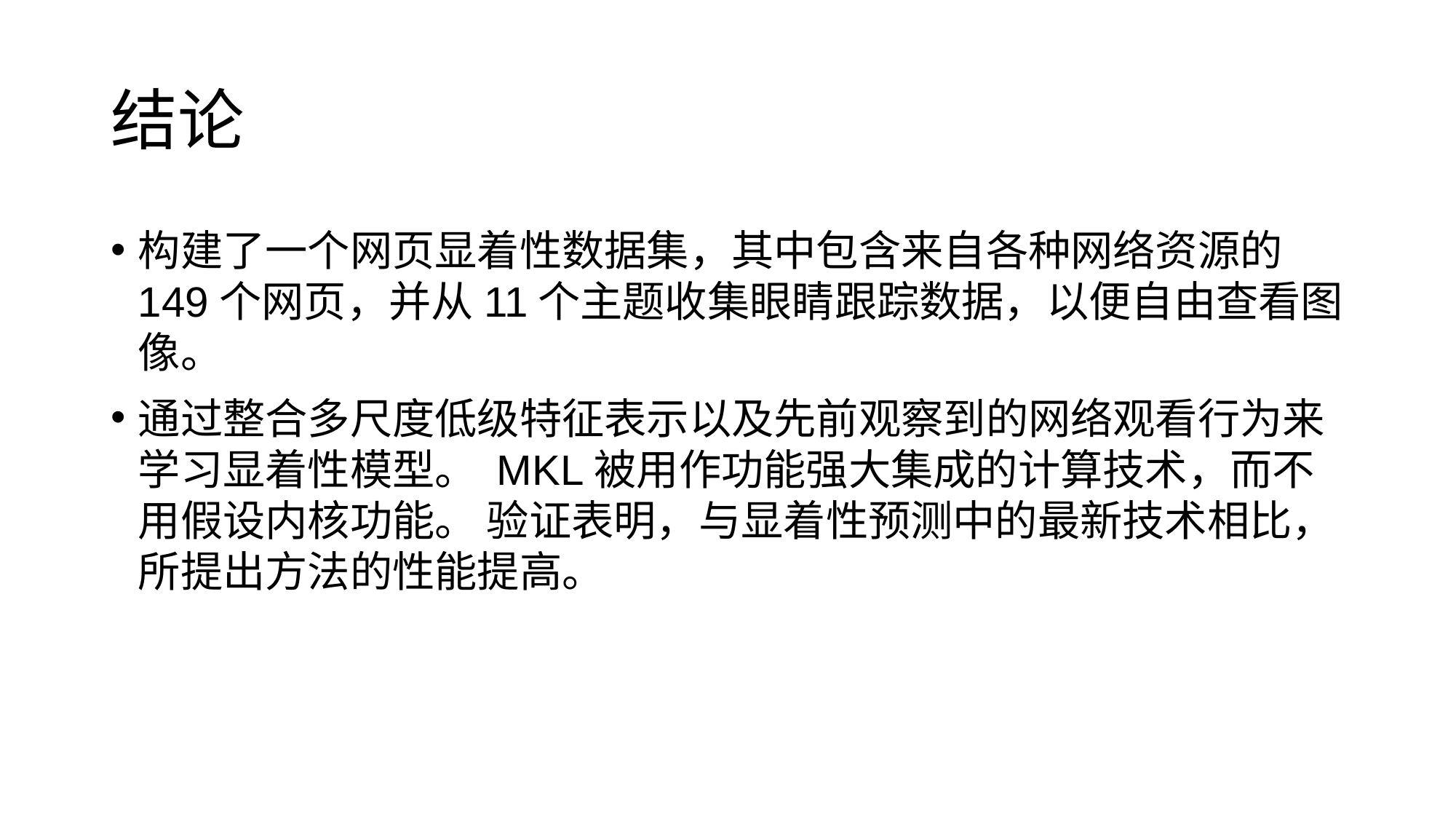

# 结论
构建了一个网页显着性数据集，其中包含来自各种网络资源的149个网页，并从11个主题收集眼睛跟踪数据，以便自由查看图像。
通过整合多尺度低级特征表示以及先前观察到的网络观看行为来学习显着性模型。 MKL被用作功能强大集成的计算技术，而不用假设内核功能。 验证表明，与显着性预测中的最新技术相比，所提出方法的性能提高。